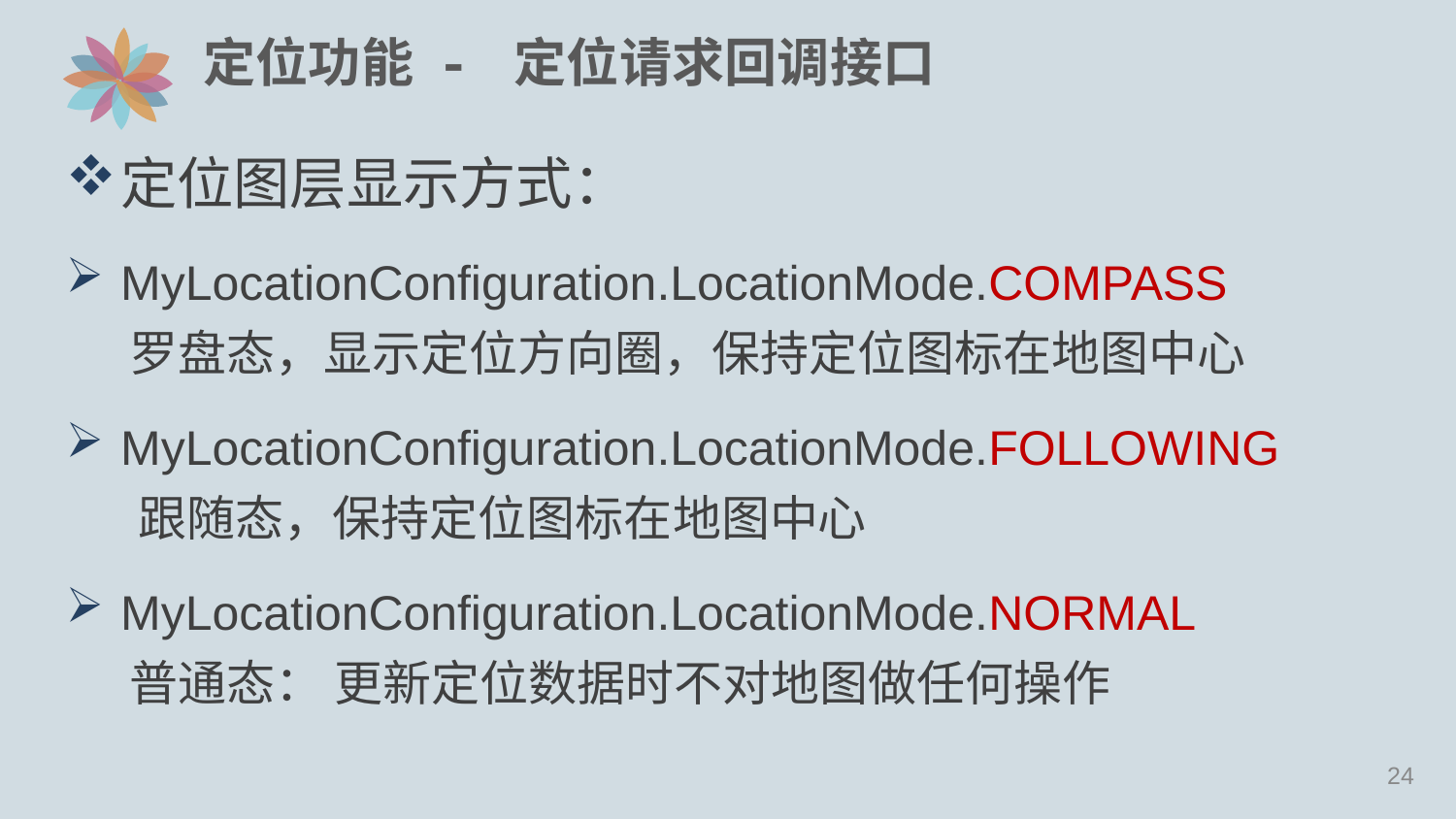

# 定位功能 - 定位请求回调接口
定位图层显示方式：
MyLocationConfiguration.LocationMode.COMPASS
罗盘态，显示定位方向圈，保持定位图标在地图中心
MyLocationConfiguration.LocationMode.FOLLOWING
跟随态，保持定位图标在地图中心
MyLocationConfiguration.LocationMode.NORMAL
普通态： 更新定位数据时不对地图做任何操作
24